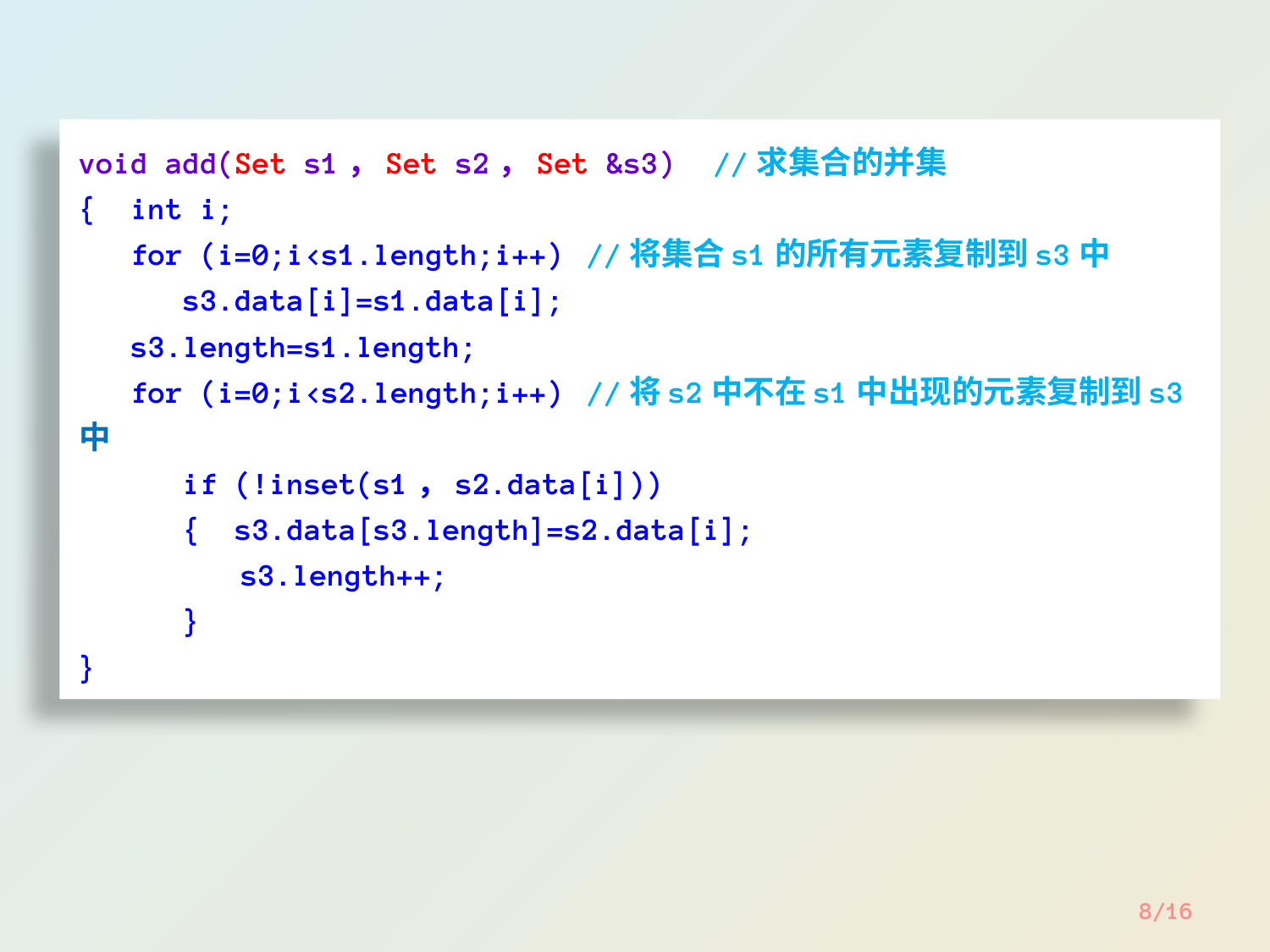

void add(Set s1，Set s2，Set &s3)	//求集合的并集
{  int i;
   for (i=0;i<s1.length;i++)	//将集合s1的所有元素复制到s3中
      s3.data[i]=s1.data[i];
   s3.length=s1.length;
   for (i=0;i<s2.length;i++)	//将s2中不在s1中出现的元素复制到s3中
      if (!inset(s1，s2.data[i]))
      {  s3.data[s3.length]=s2.data[i];
	  s3.length++;
      }
}
8/16